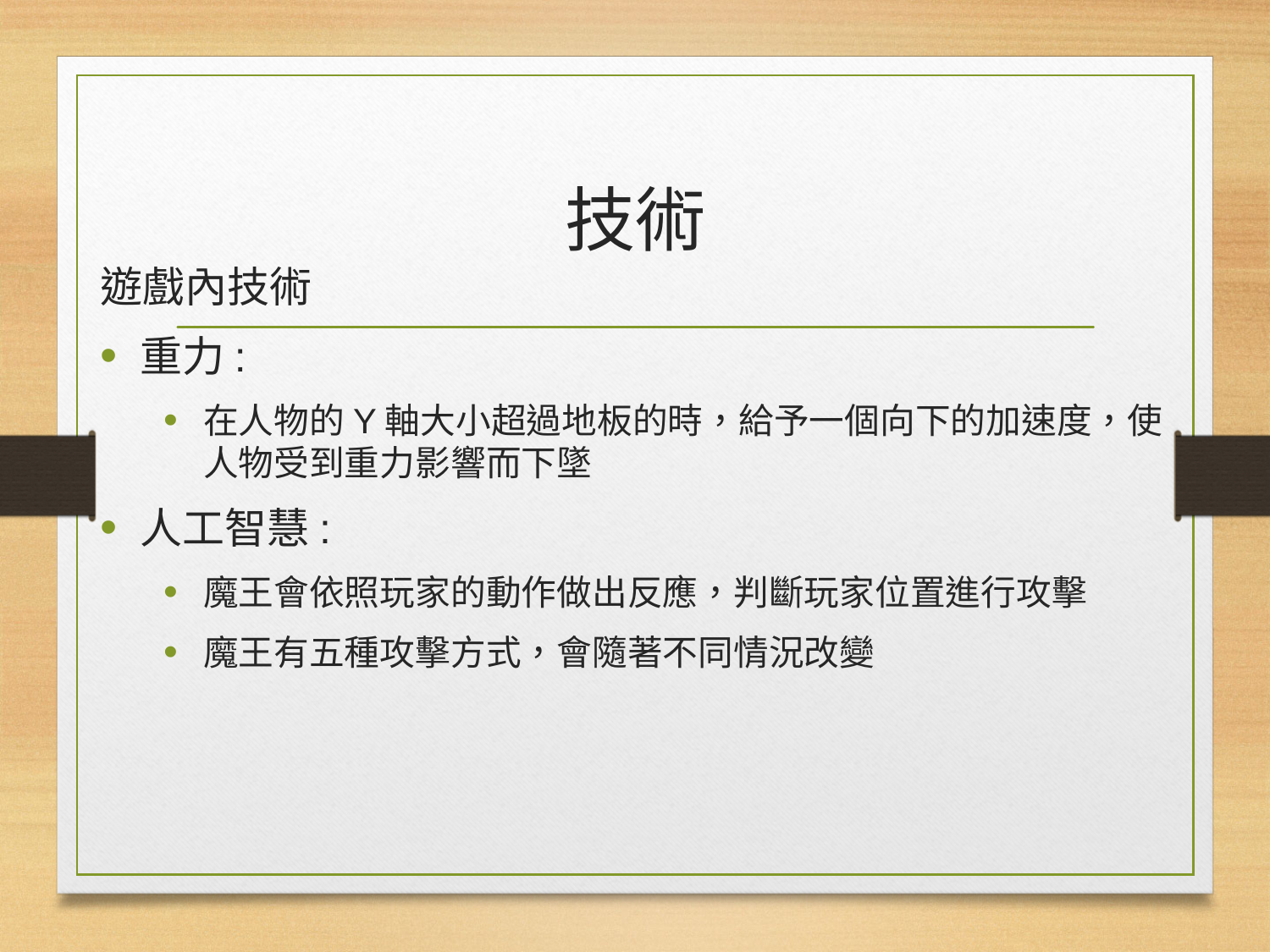

# 技術
遊戲內技術
重力:
在人物的Y軸大小超過地板的時，給予一個向下的加速度，使人物受到重力影響而下墜
人工智慧:
魔王會依照玩家的動作做出反應，判斷玩家位置進行攻擊
魔王有五種攻擊方式，會隨著不同情況改變